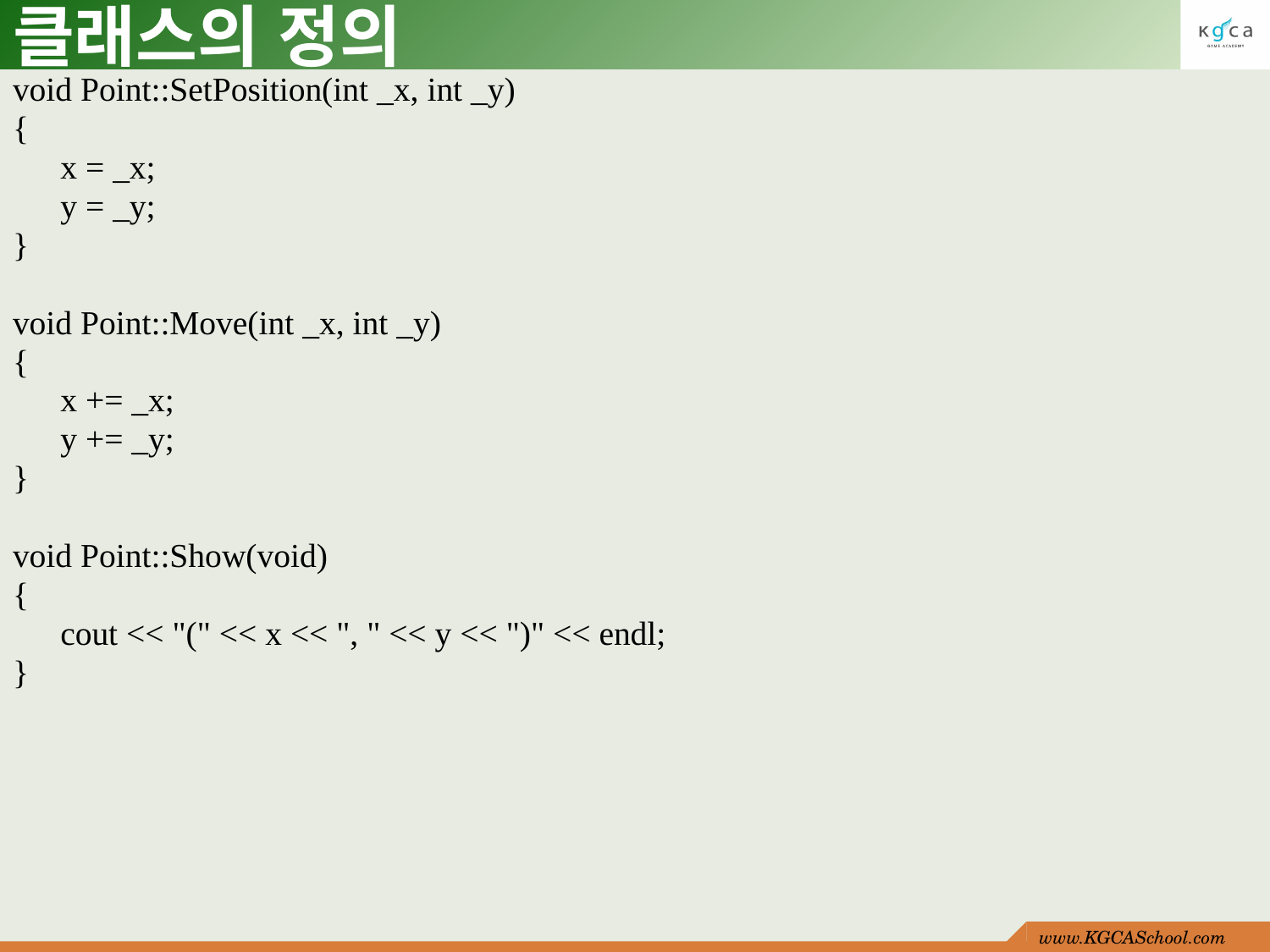

# 클래스의 정의
void Point::SetPosition(int _x, int _y)
{
	x = _x;
	y = _y;
}

void Point::Move(int _x, int _y)
{
	x += _x;
	y += _y;
}

void Point::Show(void)
{
	cout << "(" << x << ", " << y << ")" << endl;
}